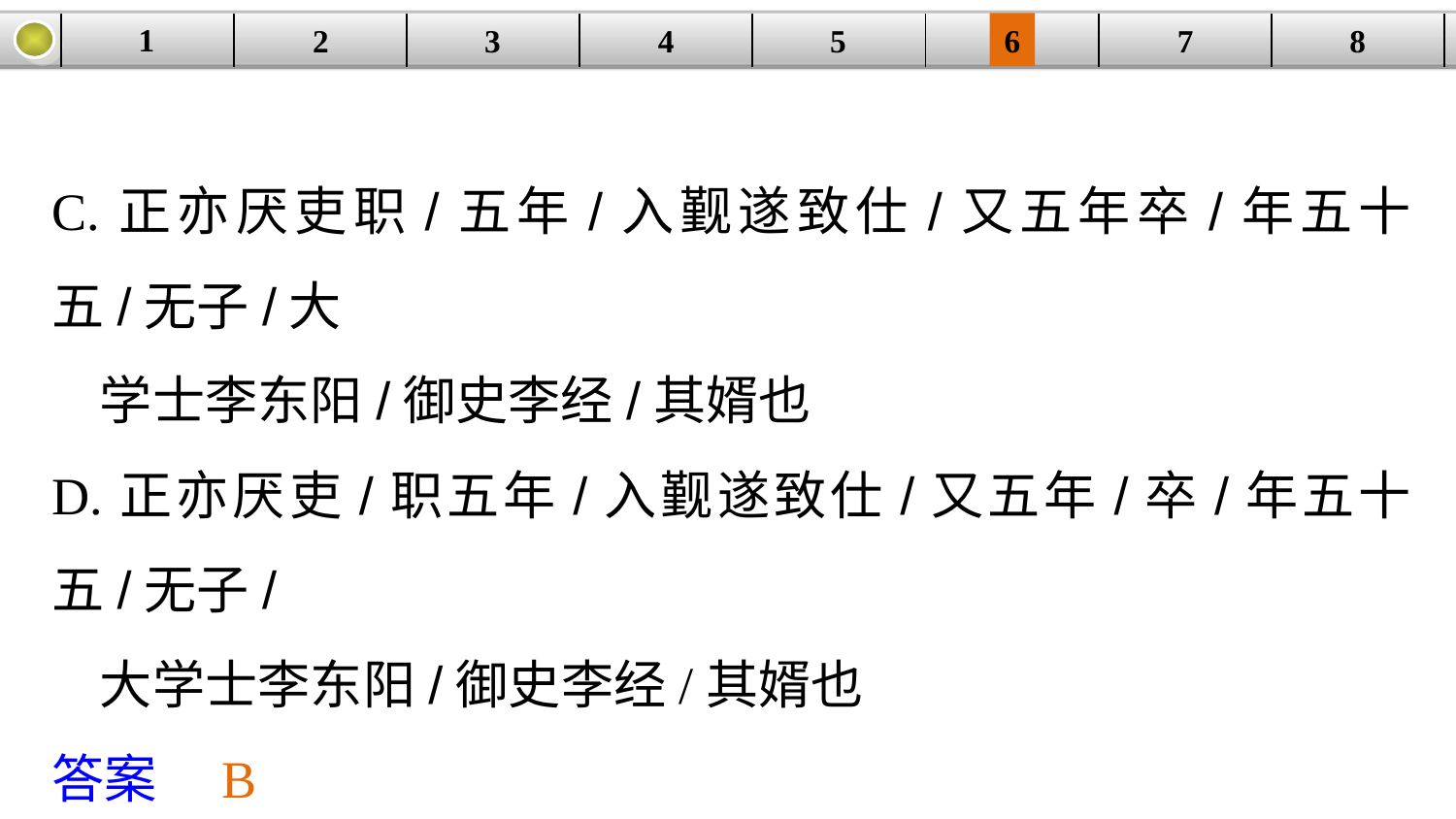

1
3
4
5
6
8
2
|  |  |  |  |  |  |  |  |
| --- | --- | --- | --- | --- | --- | --- | --- |
7

C.正亦厌吏职/五年/入觐遂致仕/又五年卒/年五十五/无子/大
   学士李东阳/御史李经/其婿也
D.正亦厌吏/职五年/入觐遂致仕/又五年/卒/年五十五/无子/
   大学士李东阳/御史李经/其婿也
答案　B